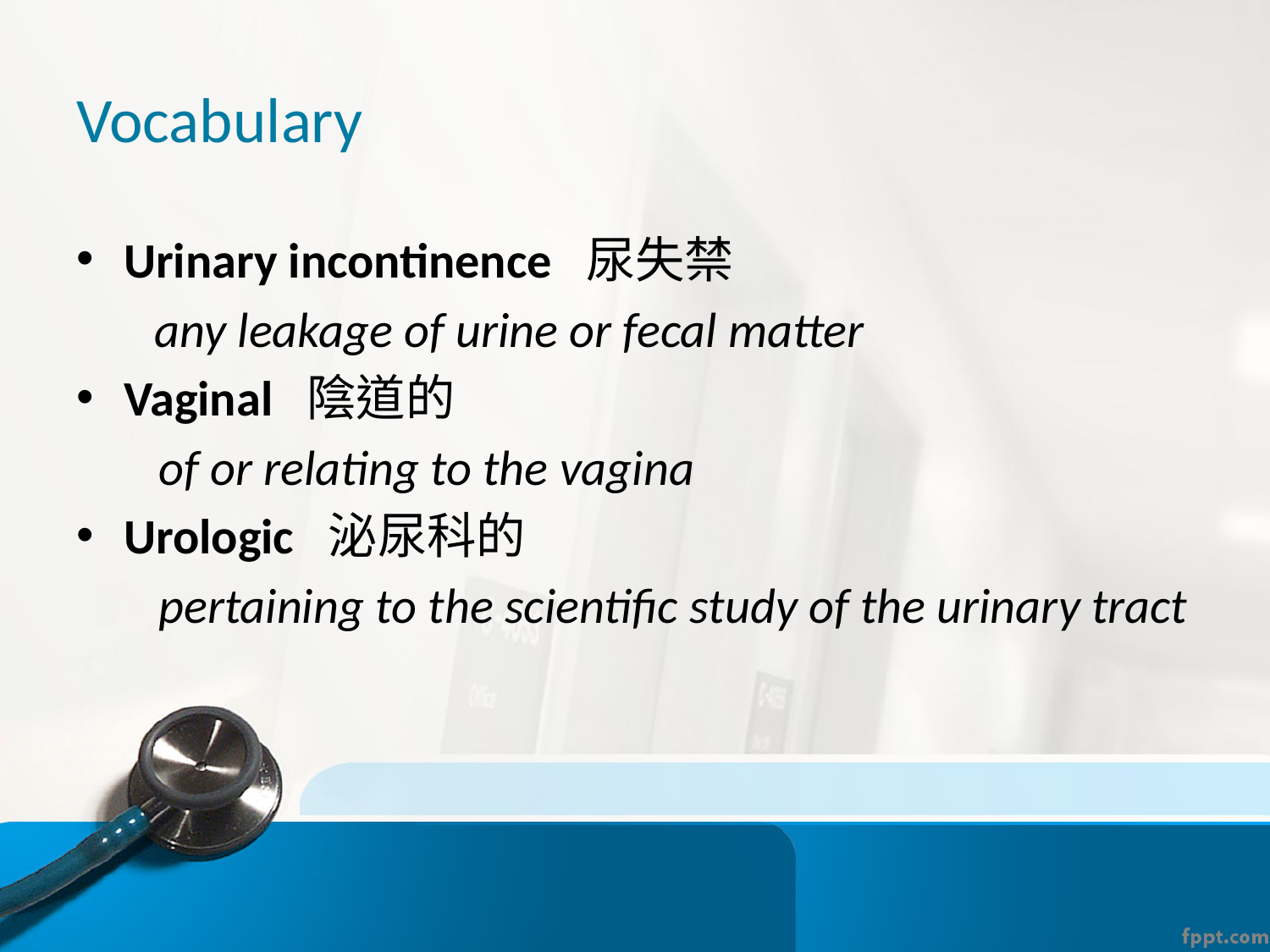

# Vocabulary
Urinary incontinence  尿失禁
       any leakage of urine or fecal matter
Vaginal  陰道的
      of or relating to the vagina
Urologic  泌尿科的
      pertaining to the scientific study of the urinary tract